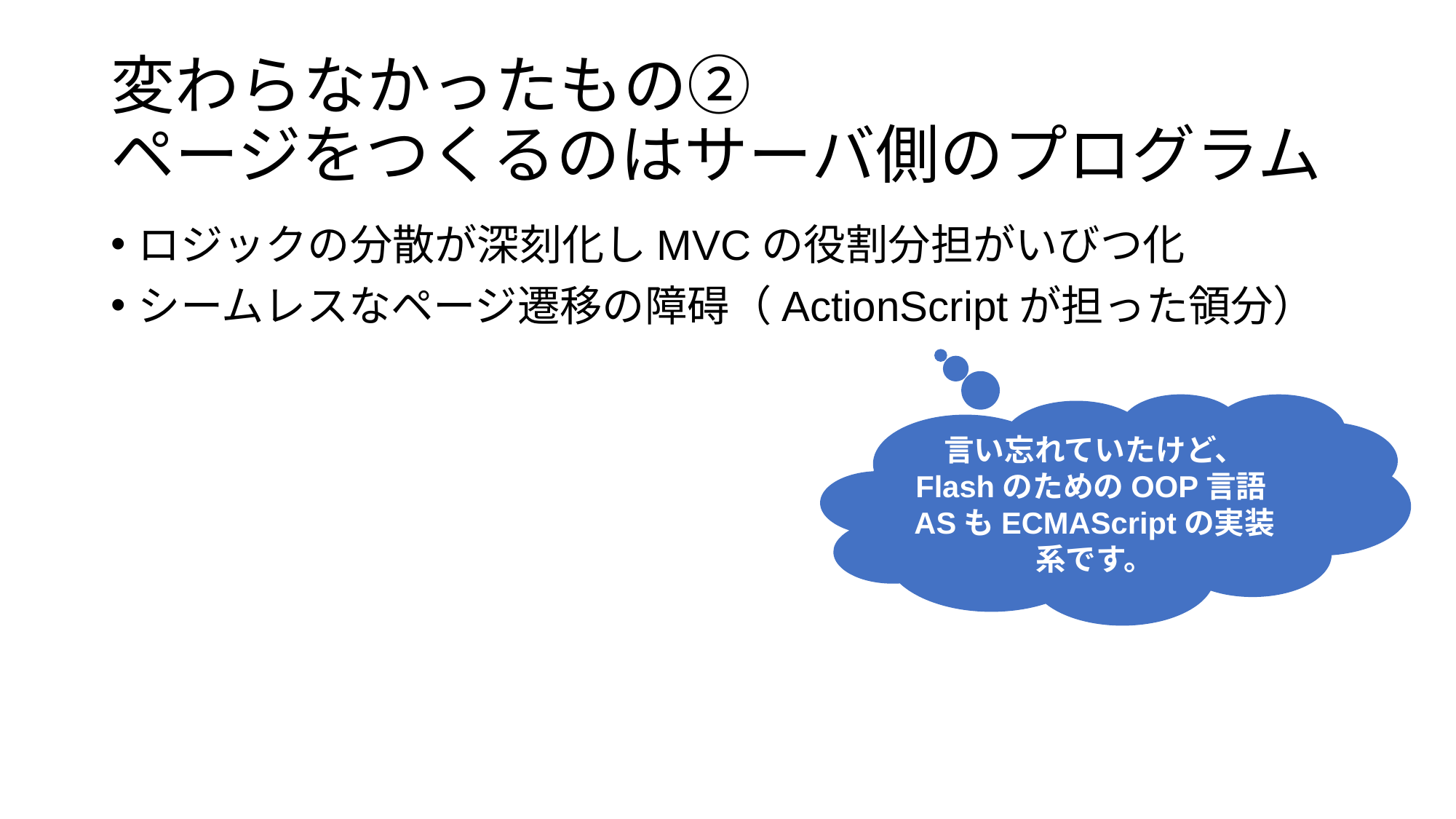

# 変わらなかったもの② ページをつくるのはサーバ側のプログラム
ロジックの分散が深刻化しMVCの役割分担がいびつ化
シームレスなページ遷移の障碍（ActionScriptが担った領分）
言い忘れていたけど、
FlashのためのOOP言語ASもECMAScriptの実装系です。